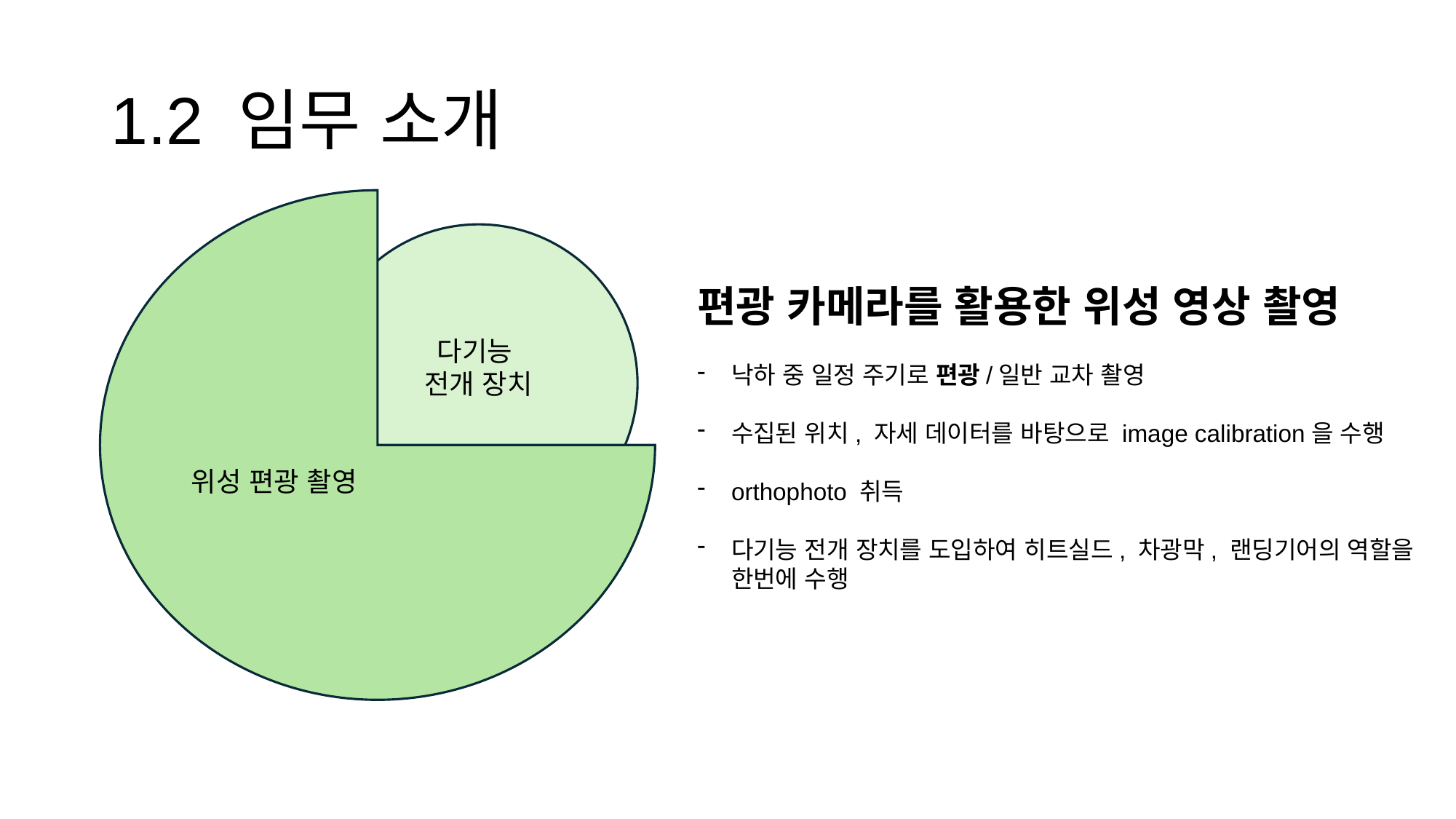

# 1.2 임무 소개

다기능
전개 장치

편광 카메라를 활용한 위성 영상 촬영

낙하 중 일정 주기로 편광/일반 교차 촬영

수집된 위치, 자세 데이터를 바탕으로 image calibration을 수행

orthophoto 취득

다기능 전개 장치를 도입하여 히트실드, 차광막, 랜딩기어의 역할을 한번에 수행
위성 편광 촬영